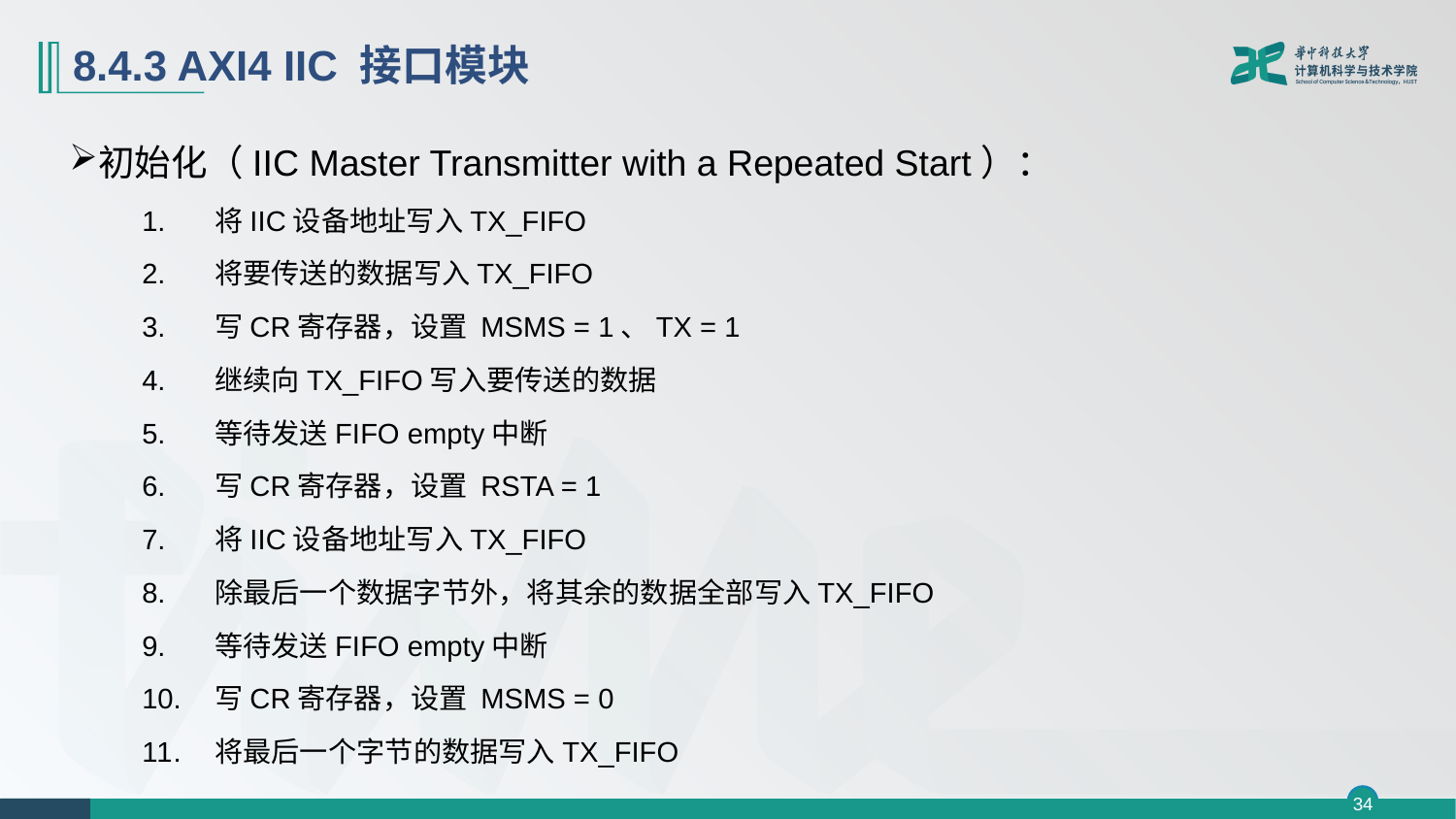

# 8.4.3 AXI4 IIC 接口模块
初始化（IIC Master Transmitter with a Repeated Start）：
将IIC设备地址写入TX_FIFO
将要传送的数据写入TX_FIFO
写CR寄存器，设置 MSMS = 1、TX = 1
继续向TX_FIFO写入要传送的数据
等待发送FIFO empty中断
写CR寄存器，设置 RSTA = 1
将IIC设备地址写入TX_FIFO
除最后一个数据字节外，将其余的数据全部写入TX_FIFO
等待发送FIFO empty中断
写CR寄存器，设置 MSMS = 0
将最后一个字节的数据写入TX_FIFO